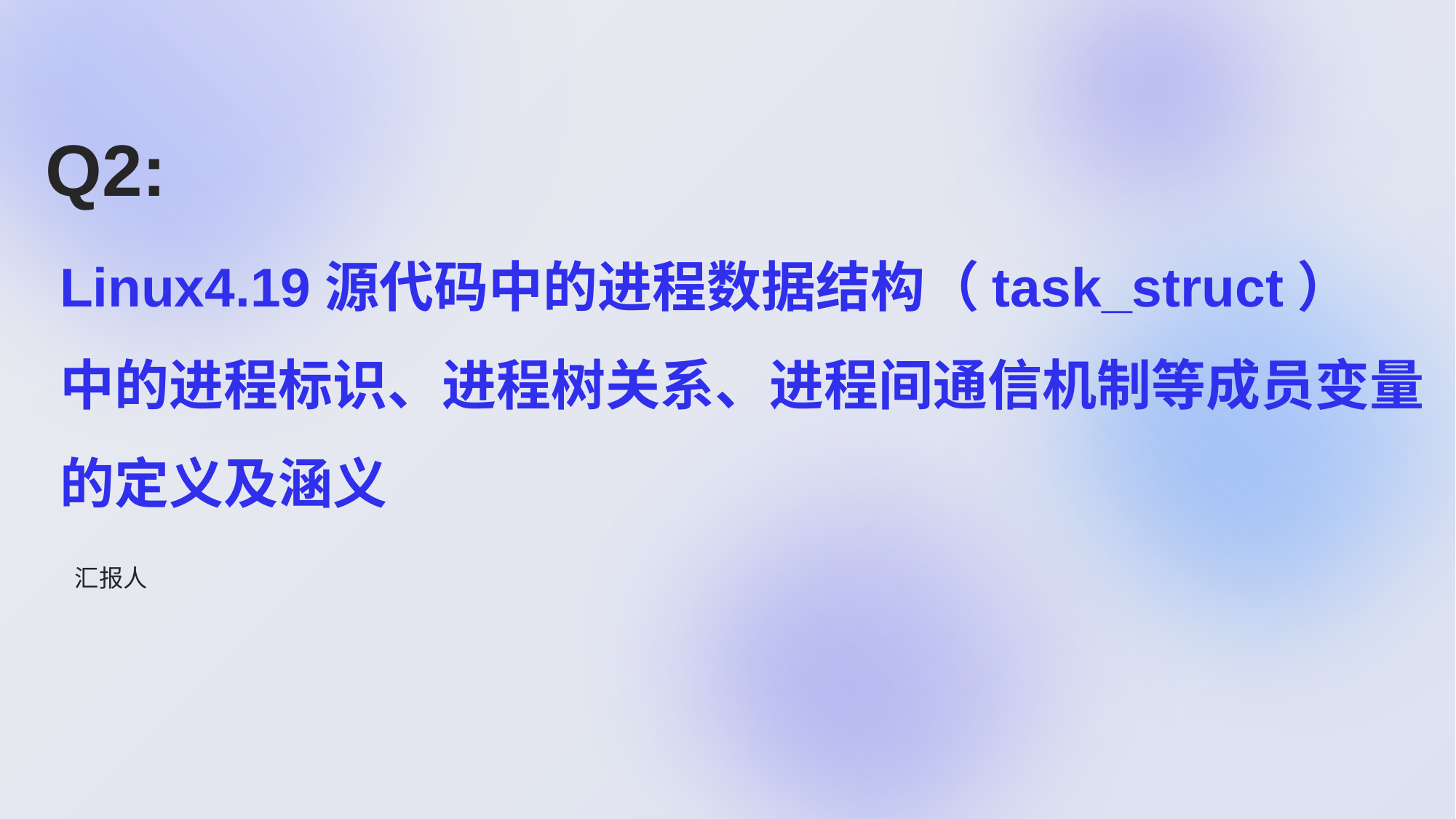

Q2:
Linux4.19源代码中的进程数据结构（task_struct）
中的进程标识、进程树关系、进程间通信机制等成员变量
的定义及涵义
汇报人